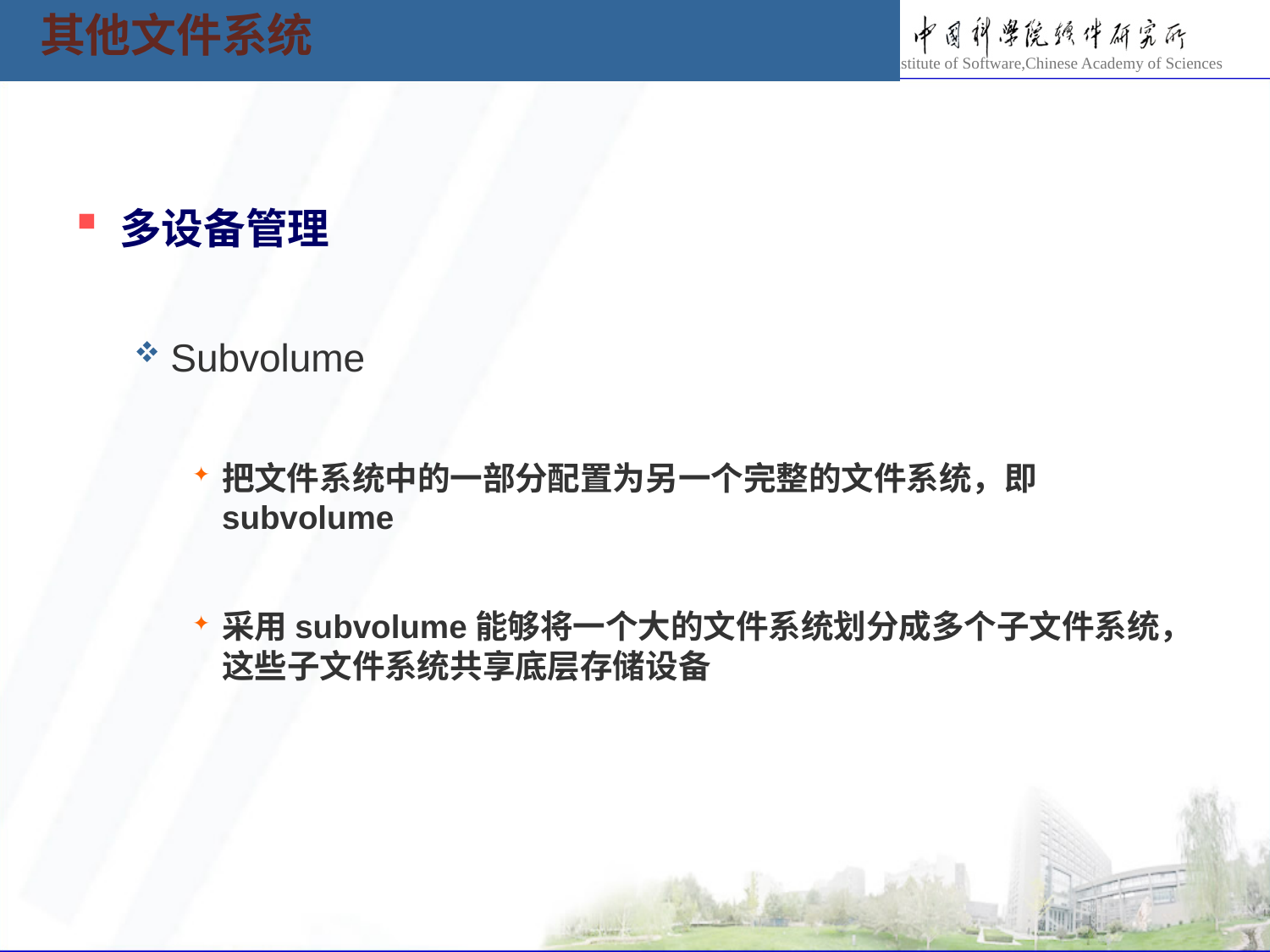

其他文件系统
多设备管理

Subvolume

把文件系统中的一部分配置为另一个完整的文件系统，即subvolume

采用subvolume能够将一个大的文件系统划分成多个子文件系统，这些子文件系统共享底层存储设备